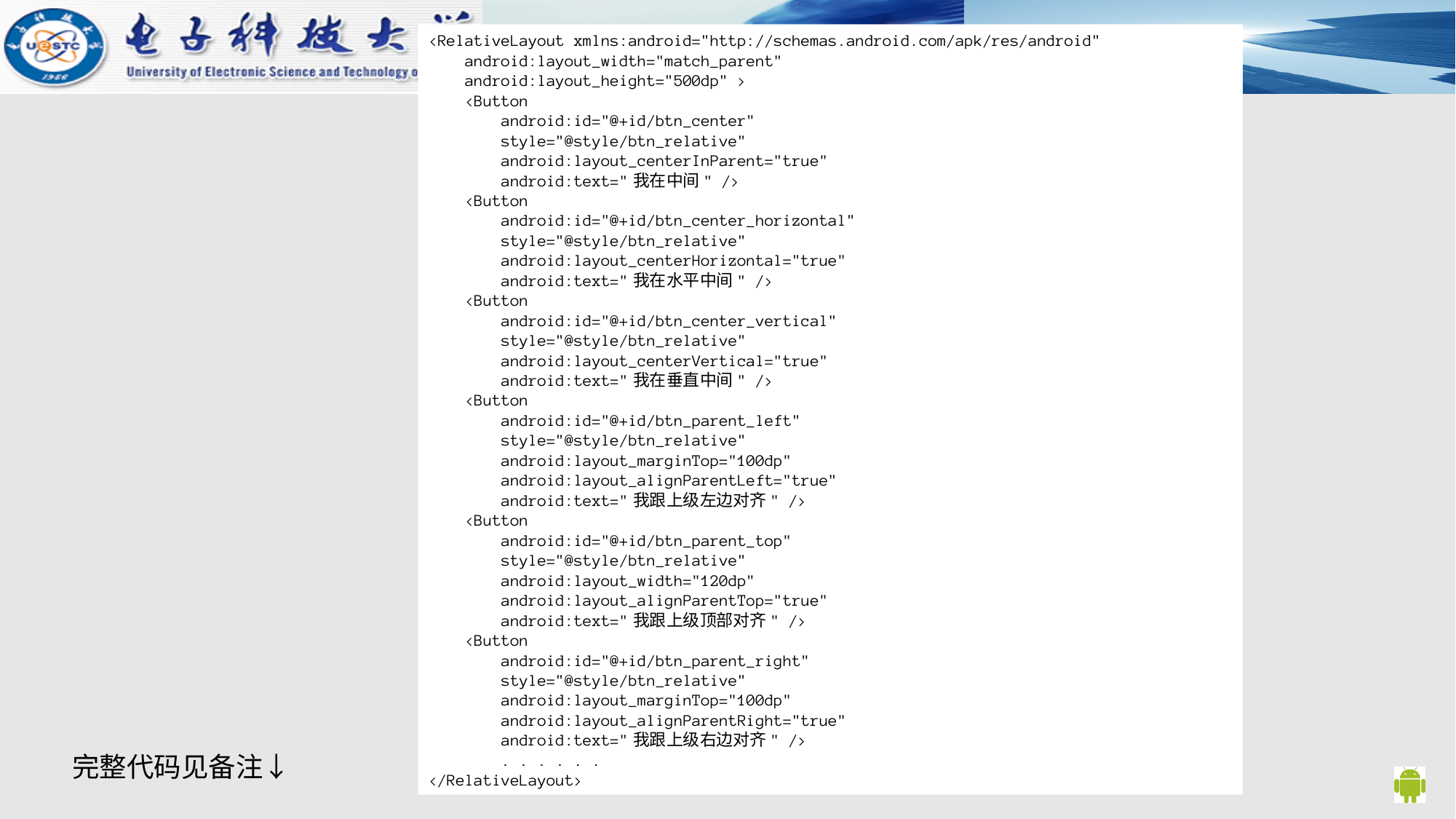

<RelativeLayout xmlns:android="http://schemas.android.com/apk/res/android"
    android:layout_width="match_parent"
    android:layout_height="500dp" >
    <Button
        android:id="@+id/btn_center"
        style="@style/btn_relative"
        android:layout_centerInParent="true"
        android:text="我在中间" />
    <Button
        android:id="@+id/btn_center_horizontal"
        style="@style/btn_relative"
        android:layout_centerHorizontal="true"
        android:text="我在水平中间" />
    <Button
        android:id="@+id/btn_center_vertical"
        style="@style/btn_relative"
        android:layout_centerVertical="true"
        android:text="我在垂直中间" />
    <Button
        android:id="@+id/btn_parent_left"
        style="@style/btn_relative"
        android:layout_marginTop="100dp"
        android:layout_alignParentLeft="true"
        android:text="我跟上级左边对齐" />
    <Button
        android:id="@+id/btn_parent_top"
        style="@style/btn_relative"
        android:layout_width="120dp"
        android:layout_alignParentTop="true"
        android:text="我跟上级顶部对齐" />
    <Button
        android:id="@+id/btn_parent_right"
        style="@style/btn_relative"
        android:layout_marginTop="100dp"
        android:layout_alignParentRight="true"
        android:text="我跟上级右边对齐" />
        . . . . . .
</RelativeLayout>
完整代码见备注↓